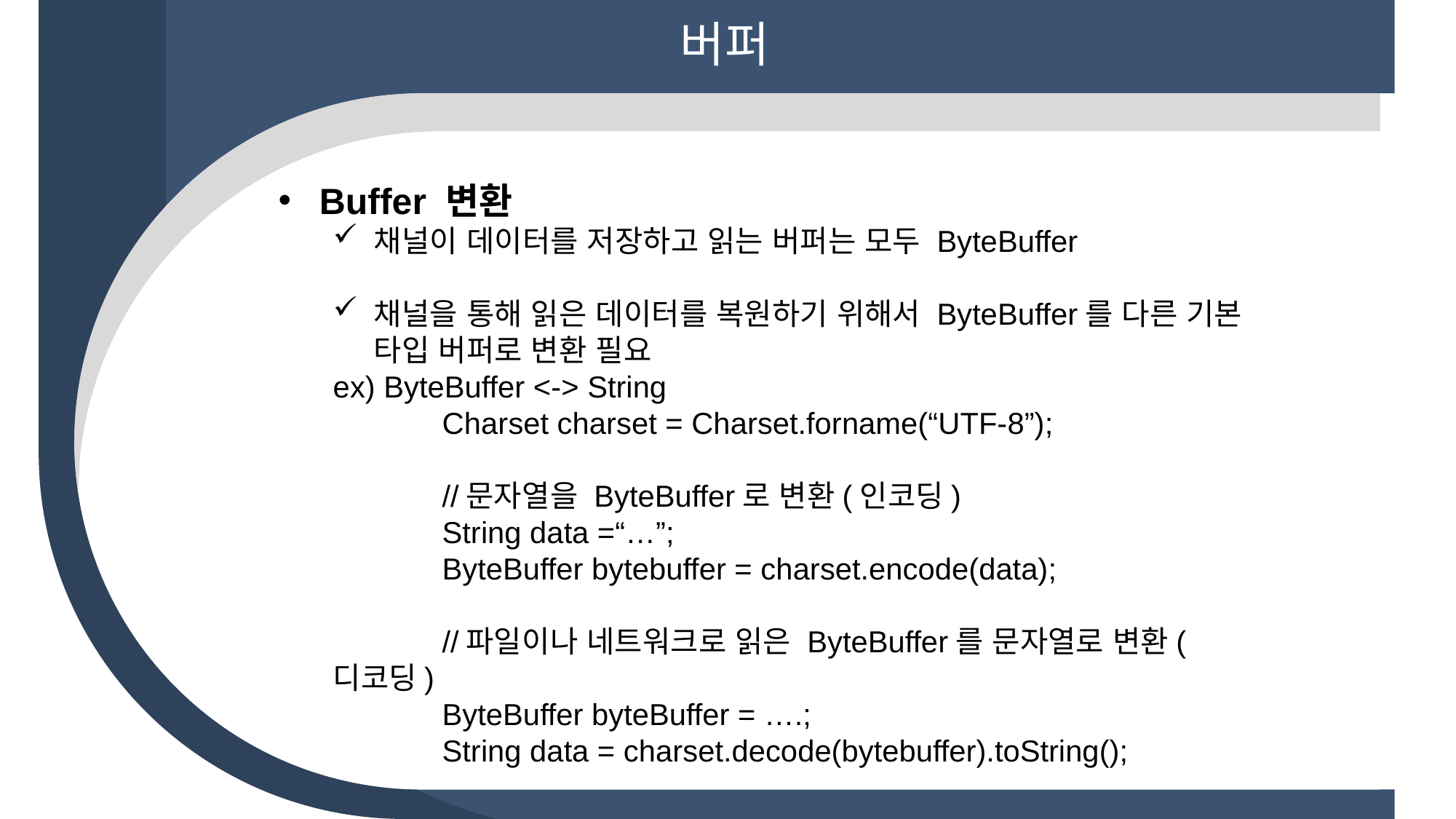

자바에서 제공되는 표준API에서 한 개의 추상메서드를 가지는 인터페이스는 모두 람다식을 이용해서 익명 구현 객체 표현이 가능하다.
버퍼
Buffer 변환
채널이 데이터를 저장하고 읽는 버퍼는 모두 ByteBuffer

채널을 통해 읽은 데이터를 복원하기 위해서 ByteBuffer를 다른 기본 타입 버퍼로 변환 필요
ex) ByteBuffer <-> String
	Charset charset = Charset.forname(“UTF-8”);

	//문자열을 ByteBuffer로 변환(인코딩)
	String data =“…”;
	ByteBuffer bytebuffer = charset.encode(data);

	//파일이나 네트워크로 읽은 ByteBuffer를 문자열로 변환(디코딩)
	ByteBuffer byteBuffer = ….;
	String data = charset.decode(bytebuffer).toString();